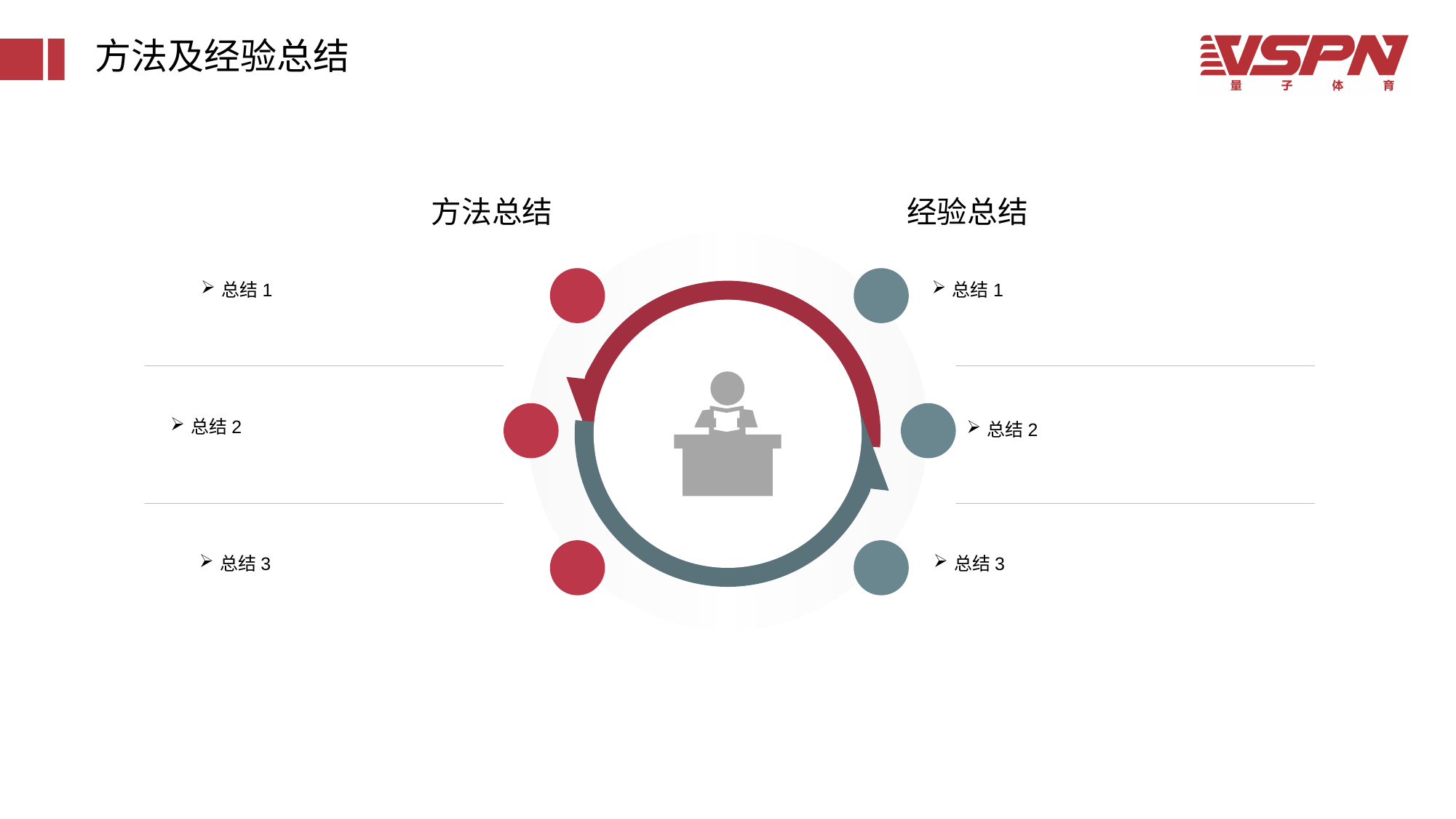

方法及经验总结
方法总结
经验总结

总结1
总结1

总结2
总结2

总结3
总结3